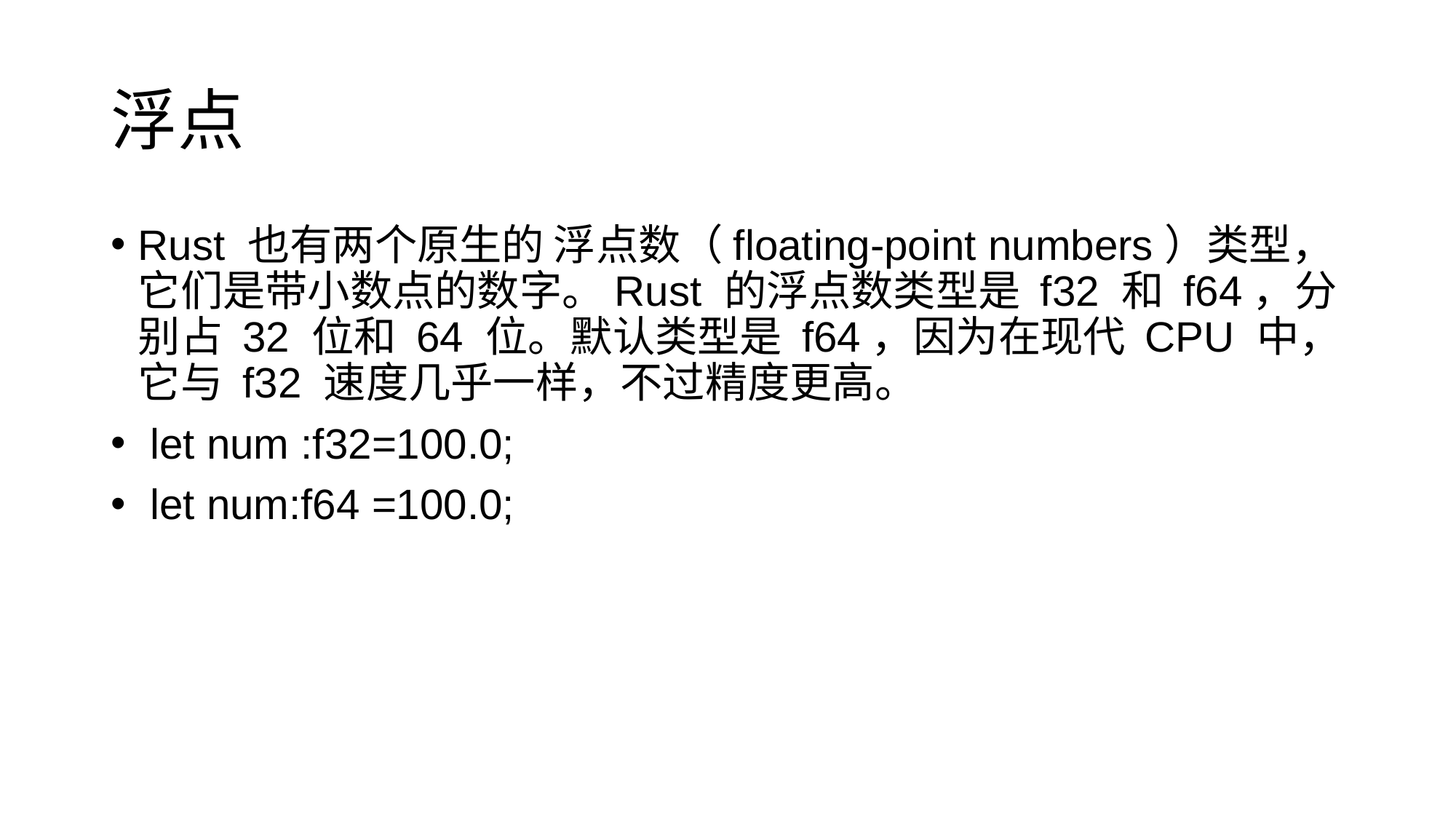

# 浮点
Rust 也有两个原生的 浮点数（floating-point numbers）类型，它们是带小数点的数字。Rust 的浮点数类型是 f32 和 f64，分别占 32 位和 64 位。默认类型是 f64，因为在现代 CPU 中，它与 f32 速度几乎一样，不过精度更高。
 let num :f32=100.0;
 let num:f64 =100.0;